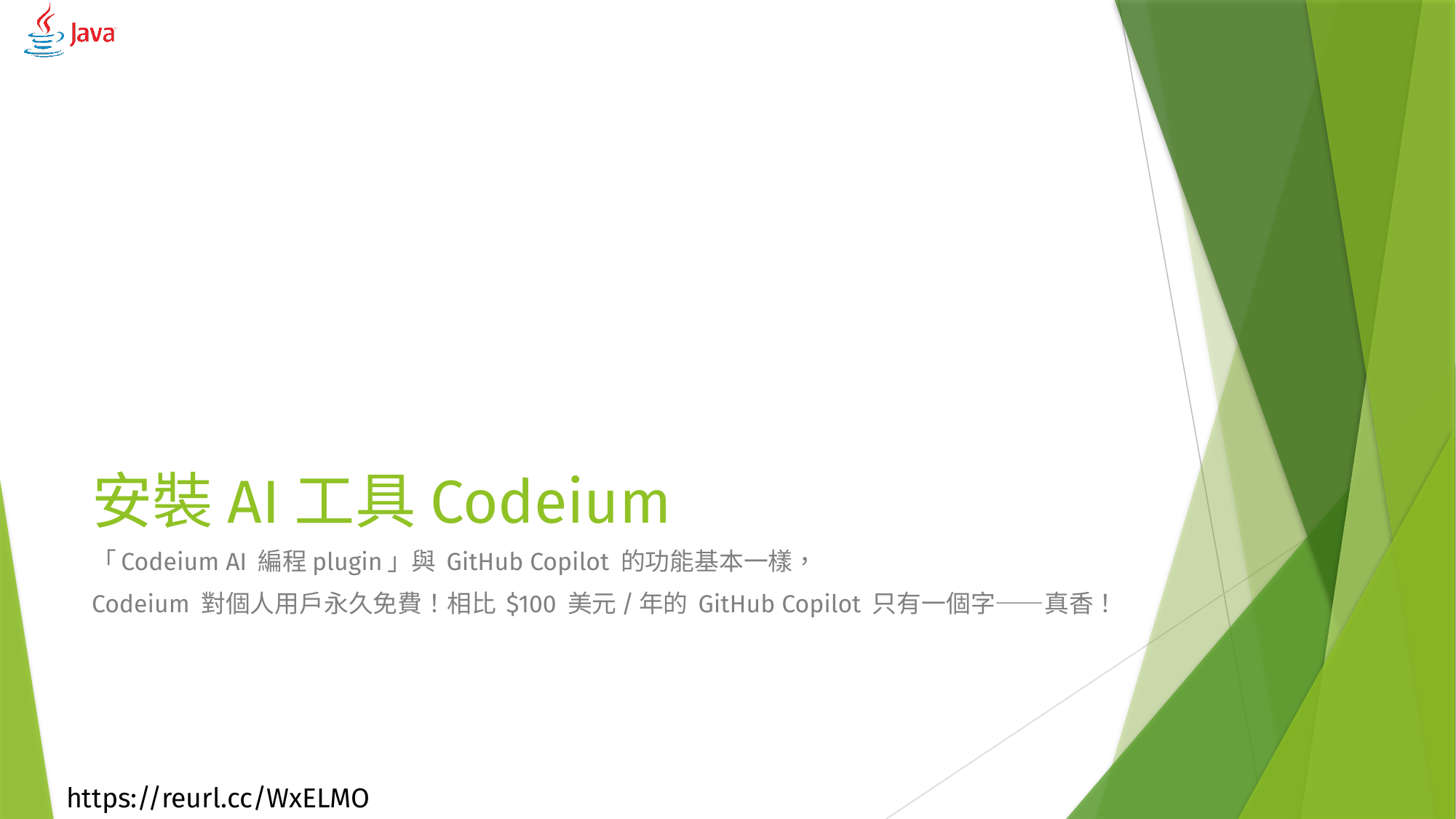

# 安裝AI工具Codeium
「Codeium AI 編程plugin」與 GitHub Copilot 的功能基本一樣，
Codeium 對個人用戶永久免費！相比 $100 美元/年的 GitHub Copilot 只有一個字——真香！